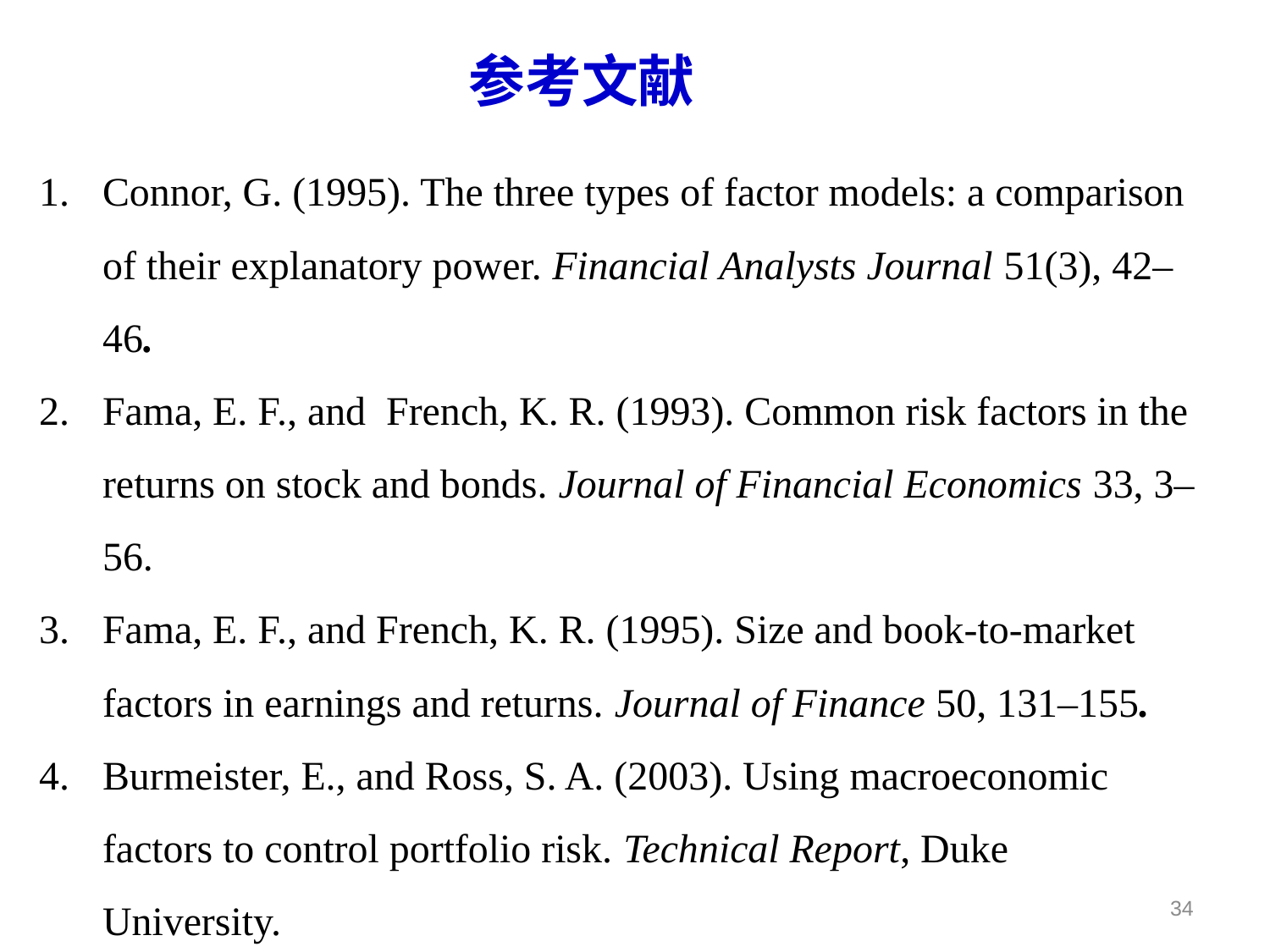

参考文献
Connor, G. (1995). The three types of factor models: a comparison of their explanatory power. Financial Analysts Journal 51(3), 42–46.
Fama, E. F., and  French, K. R. (1993). Common risk factors in the returns on stock and bonds. Journal of Financial Economics 33, 3–56.
Fama, E. F., and French, K. R. (1995). Size and book-to-market factors in earnings and returns. Journal of Finance 50, 131–155.
Burmeister, E., and Ross, S. A. (2003). Using macroeconomic factors to control portfolio risk. Technical Report, Duke University.

34